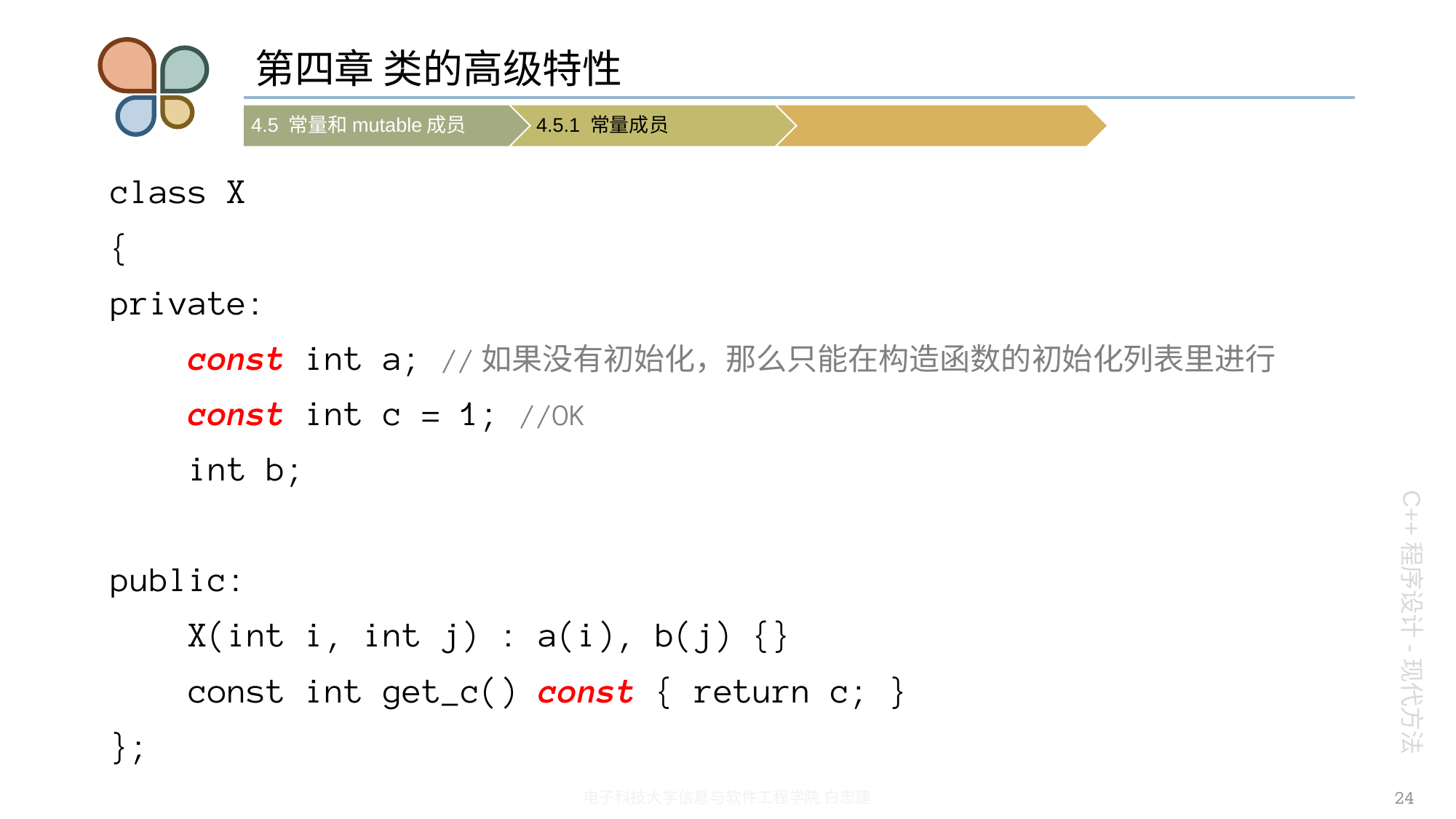

# 第四章 类的高级特性
4.5 常量和mutable成员
4.5.1 常量成员

class X
{
private:
    const int a; //如果没有初始化，那么只能在构造函数的初始化列表里进行
    const int c = 1; //OK
    int b;

public:
    X(int i, int j) : a(i), b(j) {}
    const int get_c() const { return c; }
};
24